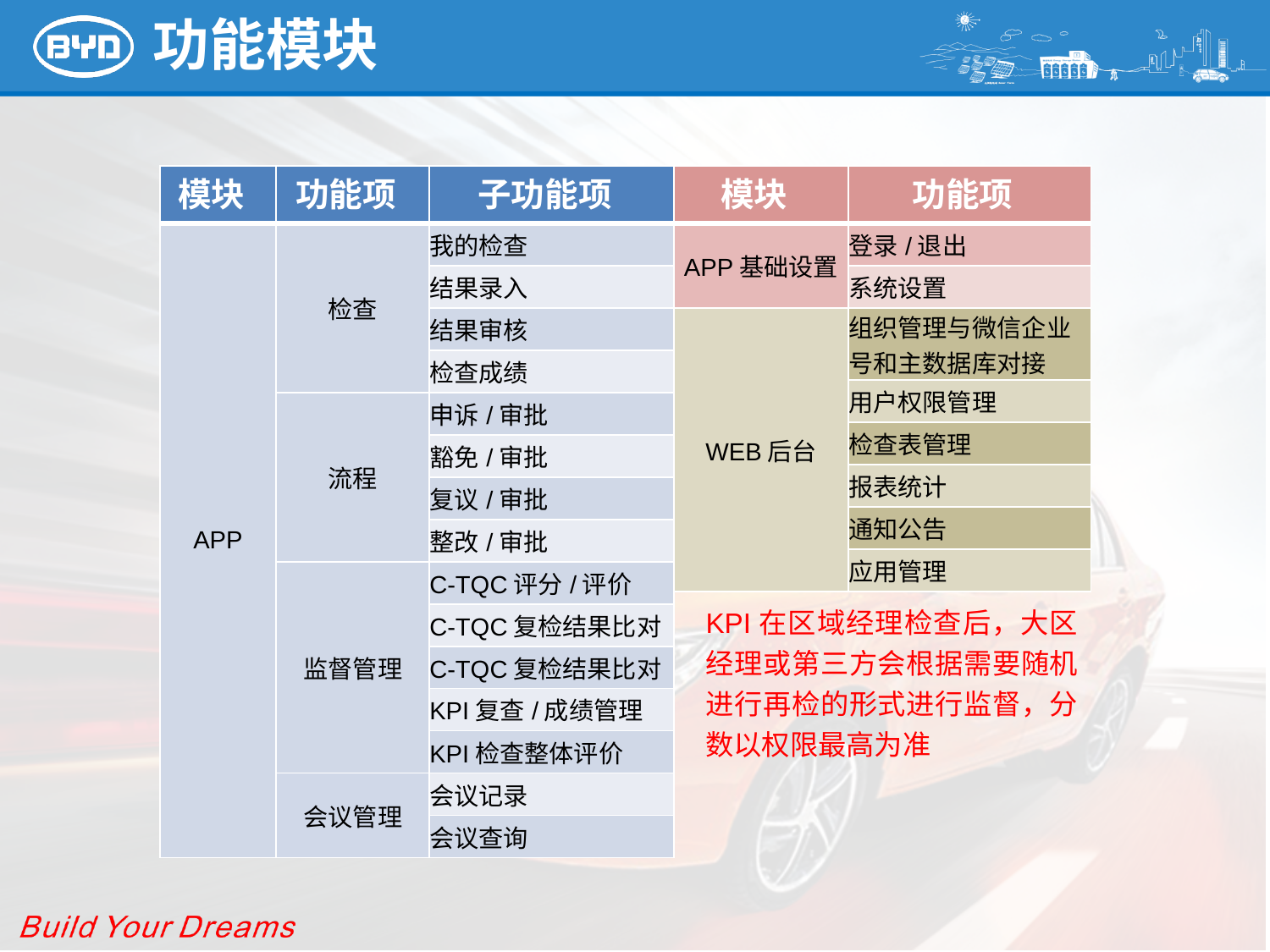

# 功能模块
| 模块 | 功能项 | 子功能项 |
| --- | --- | --- |
| APP | 检查 | 我的检查 |
|  |  | 结果录入 |
|  |  | 结果审核 |
|  |  | 检查成绩 |
|  | 流程 | 申诉/审批 |
|  |  | 豁免/审批 |
|  |  | 复议/审批 |
|  |  | 整改/审批 |
|  | 监督管理 | C-TQC评分/评价 |
|  |  | C-TQC复检结果比对 |
|  |  | C-TQC复检结果比对 |
|  |  | KPI复查/成绩管理 |
|  |  | KPI检查整体评价 |
|  | 会议管理 | 会议记录 |
|  |  | 会议查询 |
| 模块 | 功能项 |
| --- | --- |
| APP基础设置 | 登录/退出 |
|  | 系统设置 |
| WEB后台 | 组织管理与微信企业号和主数据库对接 |
|  | 用户权限管理 |
|  | 检查表管理 |
|  | 报表统计 |
|  | 通知公告 |
|  | 应用管理 |
KPI在区域经理检查后，大区经理或第三方会根据需要随机进行再检的形式进行监督，分数以权限最高为准